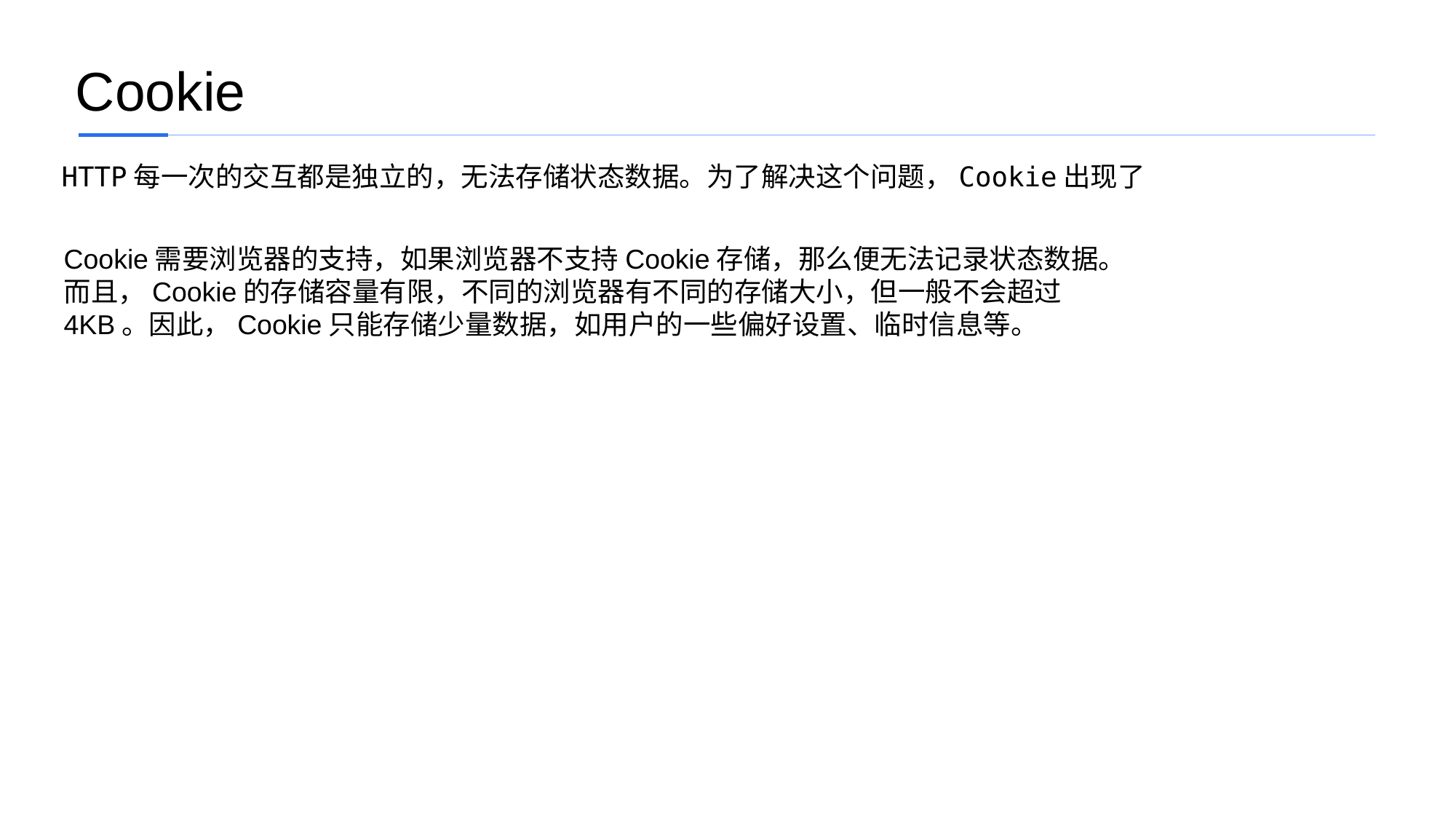

Cookie
HTTP每一次的交互都是独立的，无法存储状态数据。为了解决这个问题，Cookie出现了

Cookie需要浏览器的支持，如果浏览器不支持Cookie存储，那么便无法记录状态数据。而且，Cookie的存储容量有限，不同的浏览器有不同的存储大小，但一般不会超过4KB。因此，Cookie只能存储少量数据，如用户的一些偏好设置、临时信息等。